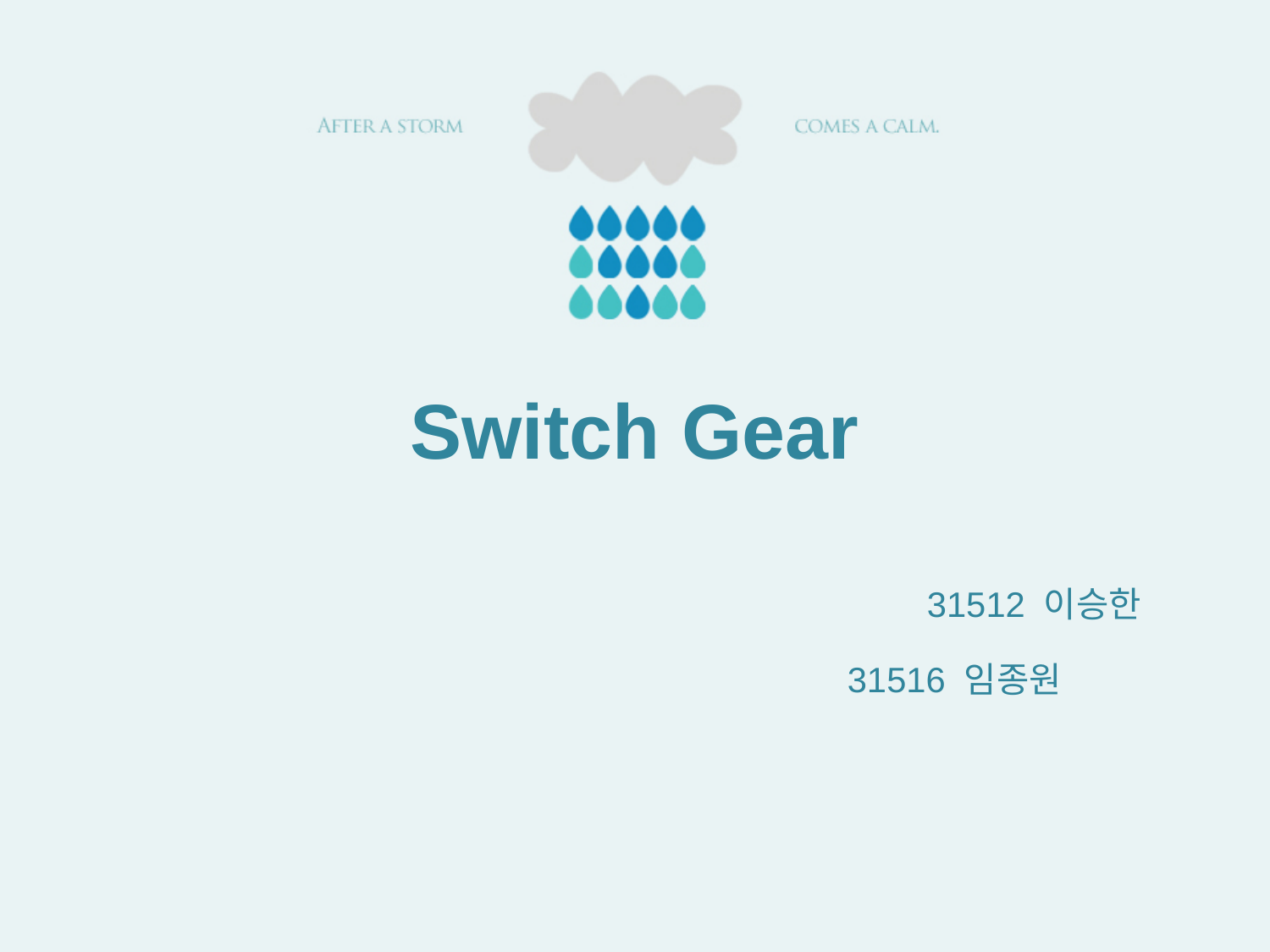

# Switch Gear
31512 이승한
31516 임종원